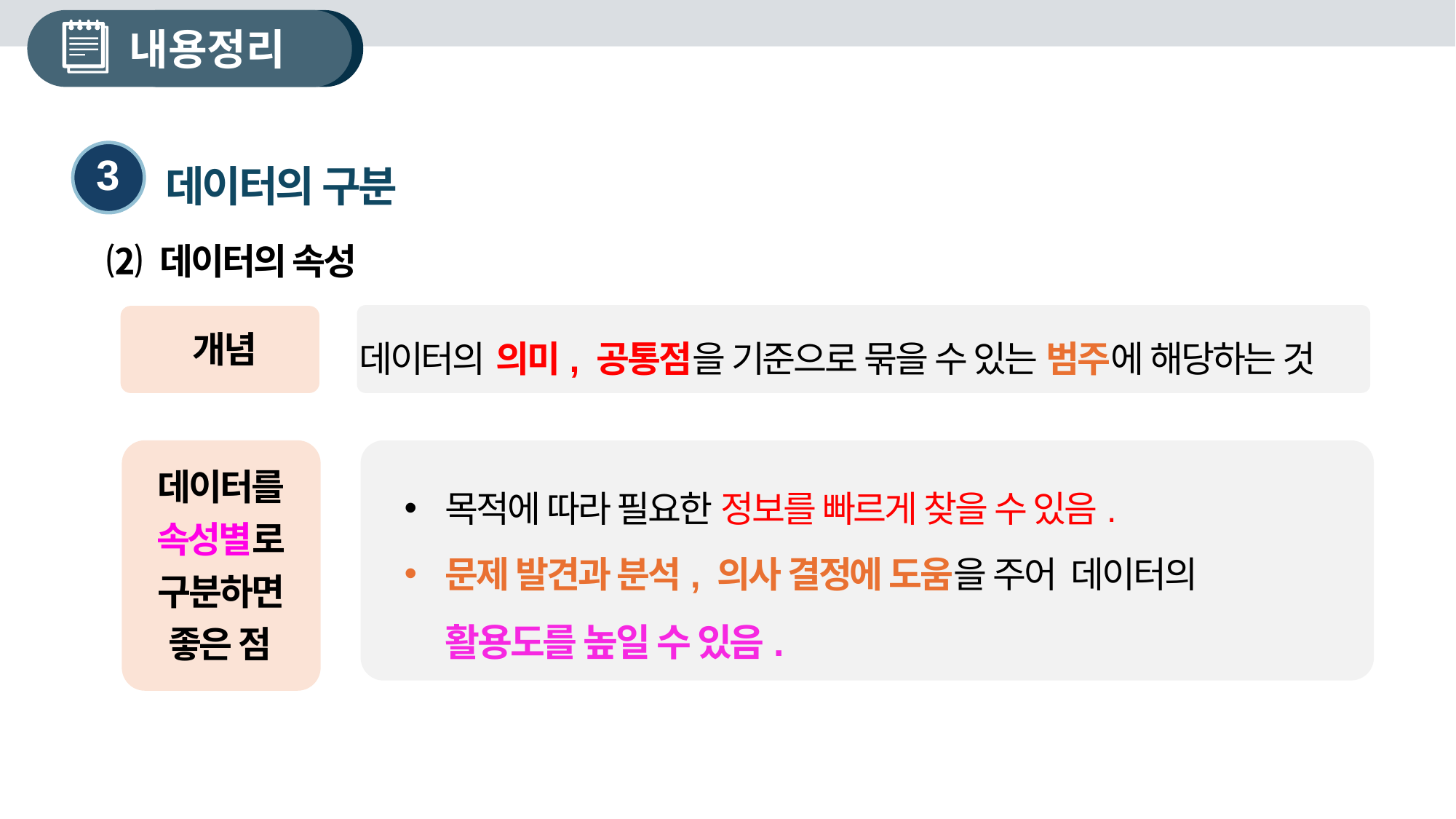

내용정리

3
데이터의 구분
⑵ 데이터의 속성
데이터의 의미, 공통점을 기준으로 묶을 수 있는 범주에 해당하는 것

개념

데이터를 속성별로 구분하면 좋은 점
목적에 따라 필요한 정보를 빠르게 찾을 수 있음.
문제 발견과 분석, 의사 결정에 도움을 주어  데이터의 활용도를 높일 수 있음.